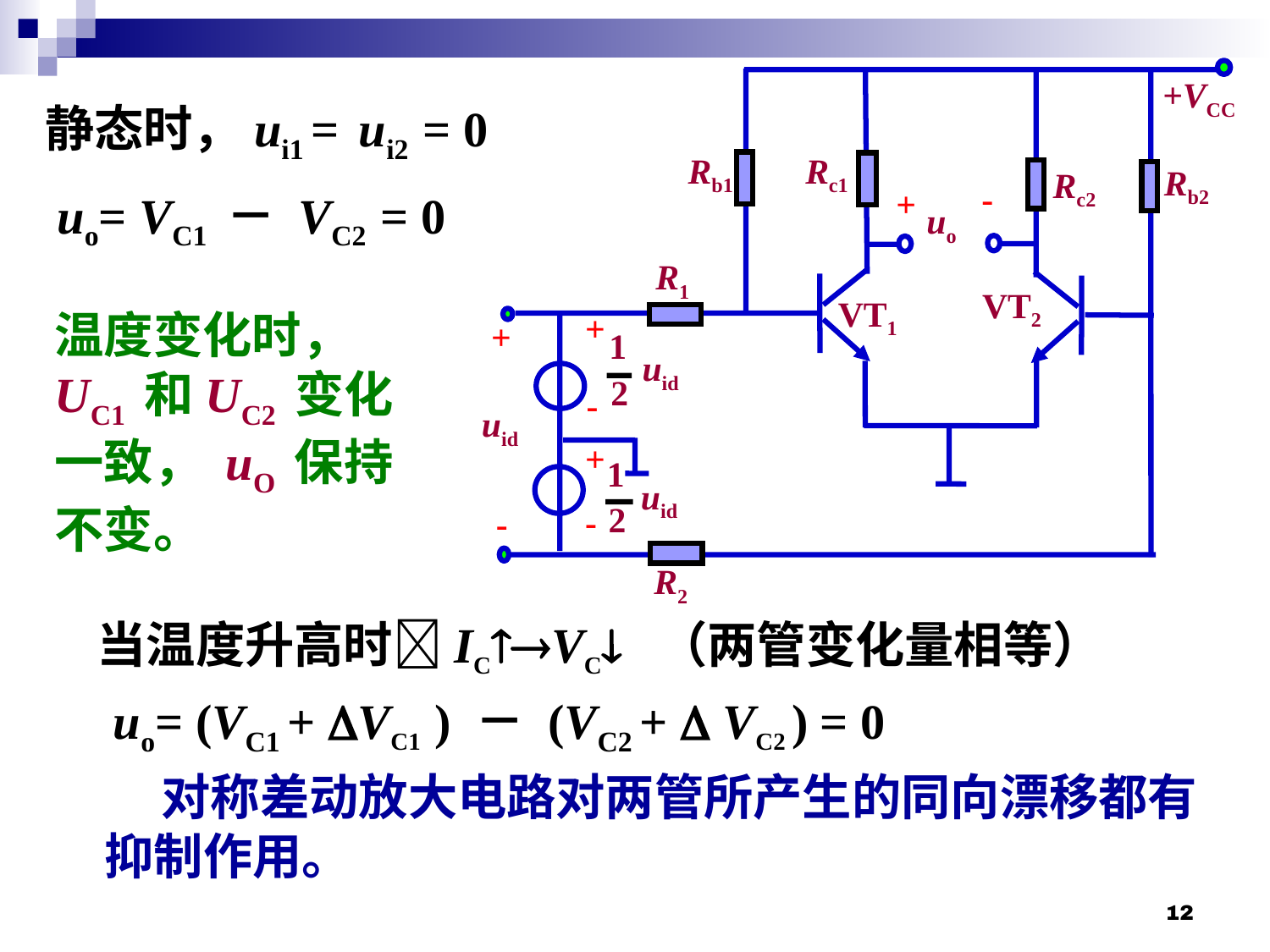

+VCC

Rb1
Rc1

Rb2
Rc2

-
+
uo

R1

VT2
VT1

+
+

1
2

uid

-
uid

+

1
2

uid

-
-

R2

静态时，ui1 =  ui2  = 0
uo= VC1 － VC2  = 0
温度变化时， UC1 和UC2 变化一致， uO 保持不变。
当温度升高时→IC↑→VC↓  （两管变化量相等）
uo= (VC1 + ΔVC1  ) － (VC2 + Δ VC2 ) = 0
    对称差动放大电路对两管所产生的同向漂移都有抑制作用。
12